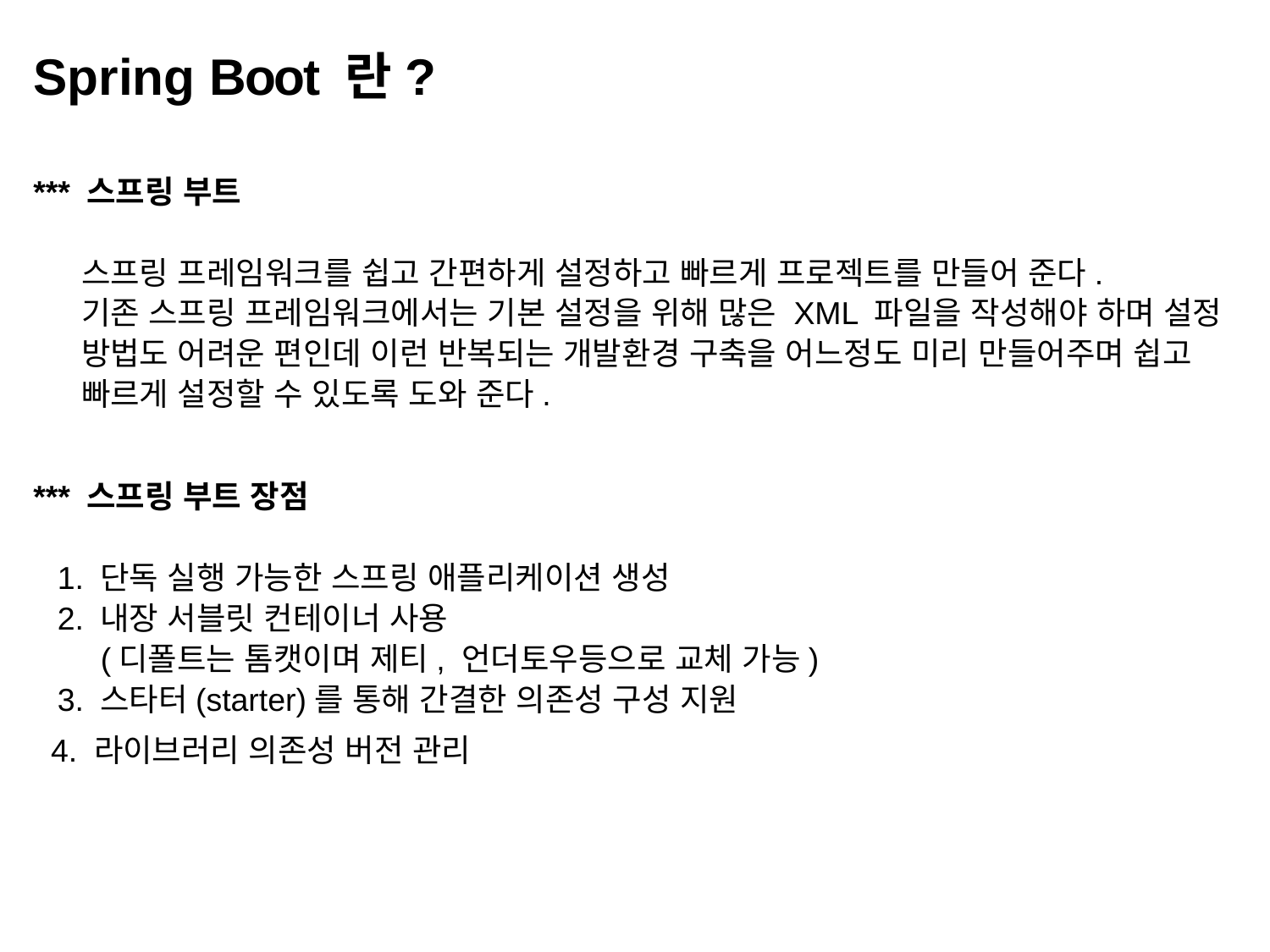

# Spring Boot 란?
*** 스프링 부트
스프링 프레임워크를 쉽고 간편하게 설정하고 빠르게 프로젝트를 만들어 준다.
기존 스프링 프레임워크에서는 기본 설정을 위해 많은 XML 파일을 작성해야 하며 설정 방법도 어려운 편인데 이런 반복되는 개발환경 구축을 어느정도 미리 만들어주며 쉽고 빠르게 설정할 수 있도록 도와 준다.

​*** 스프링 부트 장점
1. 단독 실행 가능한 스프링 애플리케이션 생성
2. 내장 서블릿 컨테이너 사용
    (디폴트는 톰캣이며 제티, 언더토우등으로 교체 가능)
3. 스타터(starter)를 통해 간결한 의존성 구성 지원
  4. 라이브러리 의존성 버전 관리